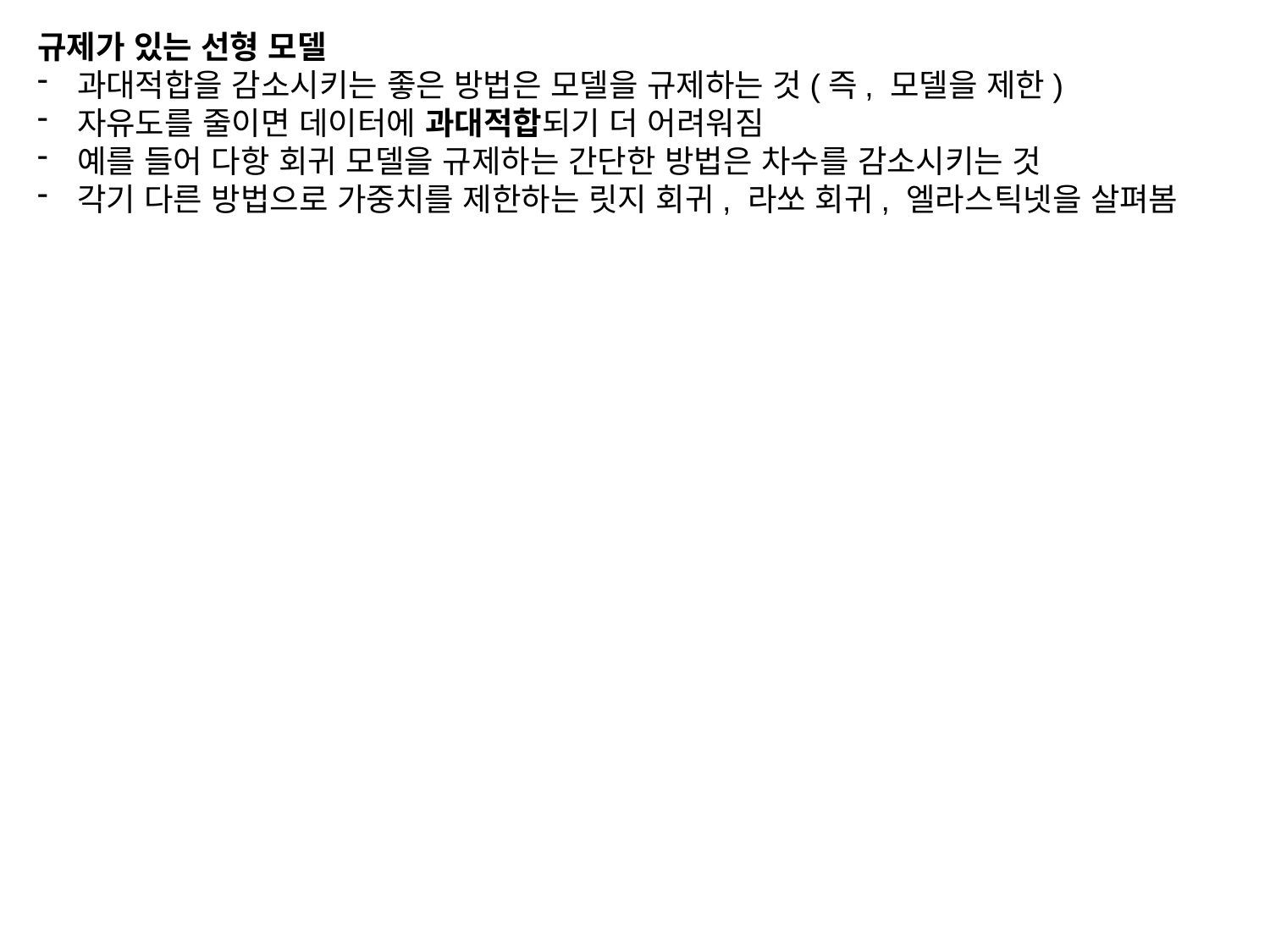

규제가 있는 선형 모델
과대적합을 감소시키는 좋은 방법은 모델을 규제하는 것(즉, 모델을 제한)
자유도를 줄이면 데이터에 과대적합되기 더 어려워짐
예를 들어 다항 회귀 모델을 규제하는 간단한 방법은 차수를 감소시키는 것
각기 다른 방법으로 가중치를 제한하는 릿지 회귀, 라쏘 회귀, 엘라스틱넷을 살펴봄